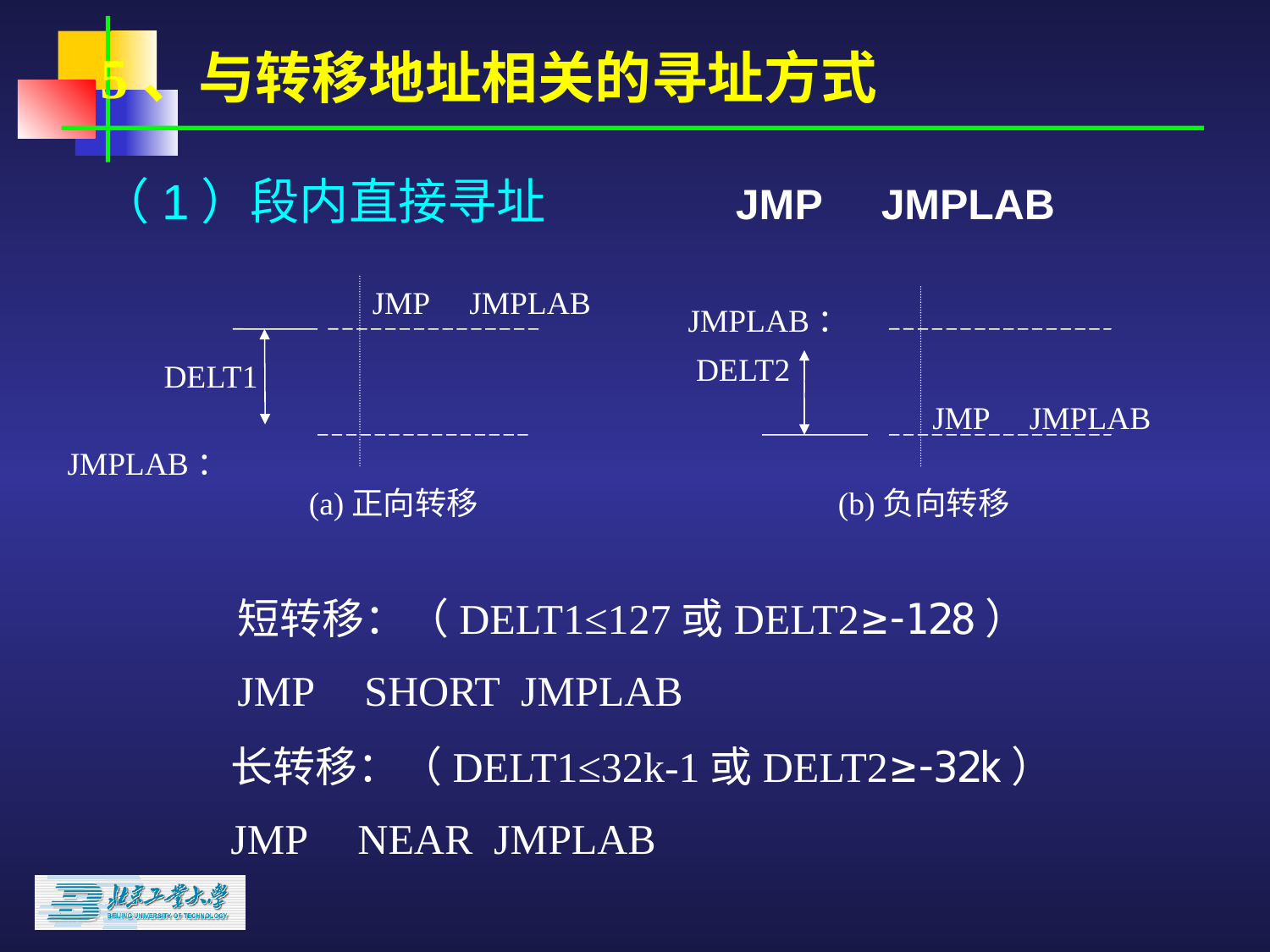

5、与转移地址相关的寻址方式
（1）段内直接寻址		JMP     JMPLAB
JMP     JMPLAB

          JMPLAB：
           DELT2

            DELT1
         JMPLAB：

JMP     JMPLAB

(a)正向转移
(b)负向转移
短转移：（DELT1≤127或DELT2≥-128）
JMP	SHORT  JMPLAB
长转移：（DELT1≤32k-1或DELT2≥-32k）
JMP	NEAR  JMPLAB